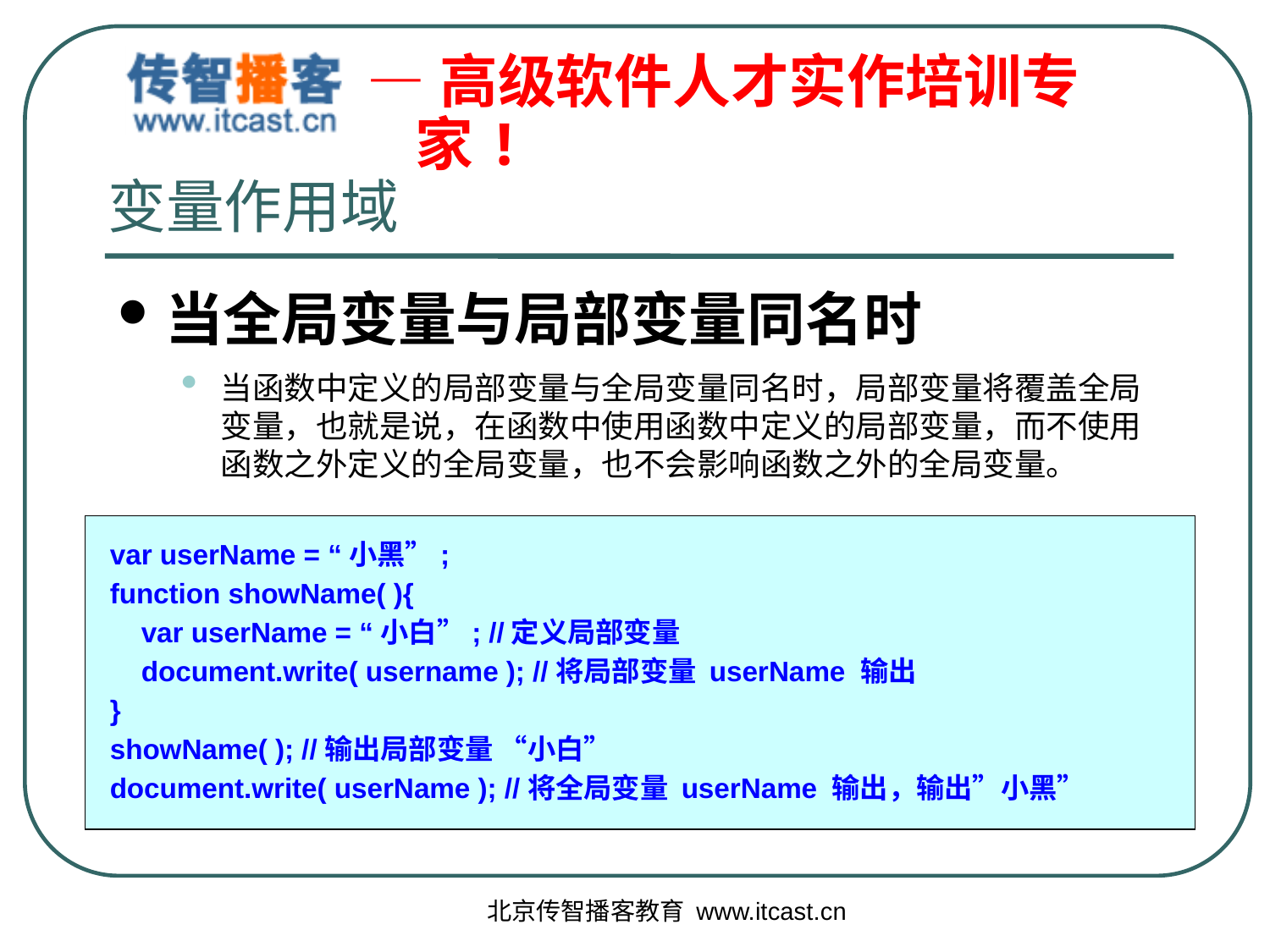

变量作用域
当全局变量与局部变量同名时
当函数中定义的局部变量与全局变量同名时，局部变量将覆盖全局变量，也就是说，在函数中使用函数中定义的局部变量，而不使用函数之外定义的全局变量，也不会影响函数之外的全局变量。
var userName = “小黑”;
function showName( ){
    var userName = “小白”; //定义局部变量
    document.write( username ); //将局部变量 userName 输出
}
showName( ); //输出局部变量 “小白”
document.write( userName ); //将全局变量 userName 输出，输出”小黑”